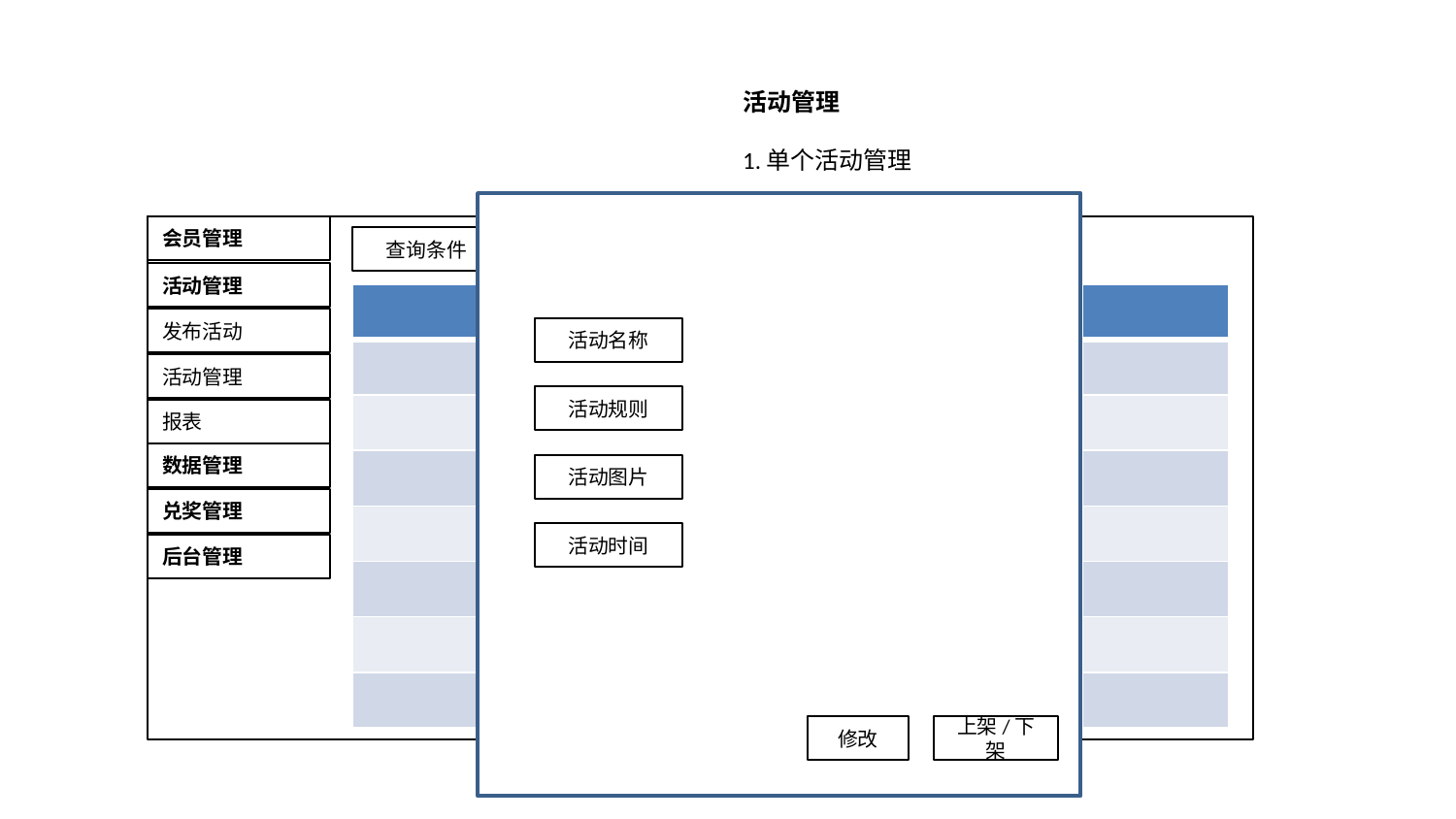

活动管理

1.单个活动管理

会员管理
查询条件
查询条件
查询条件
查询条件
查询条件
查询条件
查询条件
活动管理
|  |  |  |  |  |  |
| --- | --- | --- | --- | --- | --- |
|  |  |  |  |  |  |
|  |  |  |  |  |  |
|  |  |  |  |  |  |
|  |  |  |  |  |  |
|  |  |  |  |  |  |
|  |  |  |  |  |  |
|  |  |  |  |  |  |
发布活动
活动名称
活动管理
活动规则
报表
数据管理
活动图片
兑奖管理
活动时间
后台管理
修改
上架/下架